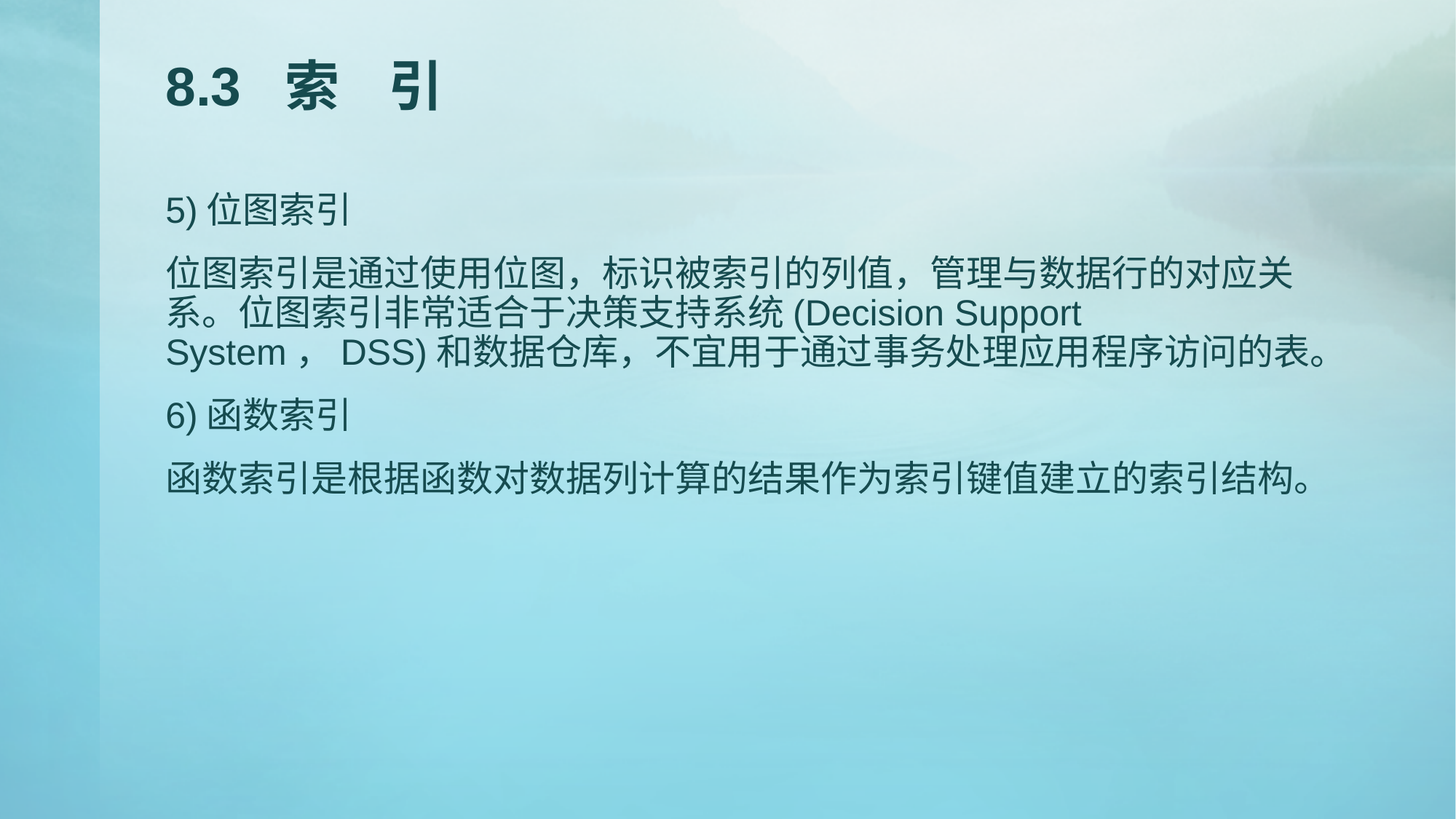

# 8.3  索    引
5)位图索引
位图索引是通过使用位图，标识被索引的列值，管理与数据行的对应关系。位图索引非常适合于决策支持系统(Decision Support System，DSS)和数据仓库，不宜用于通过事务处理应用程序访问的表。
6)函数索引
函数索引是根据函数对数据列计算的结果作为索引键值建立的索引结构。